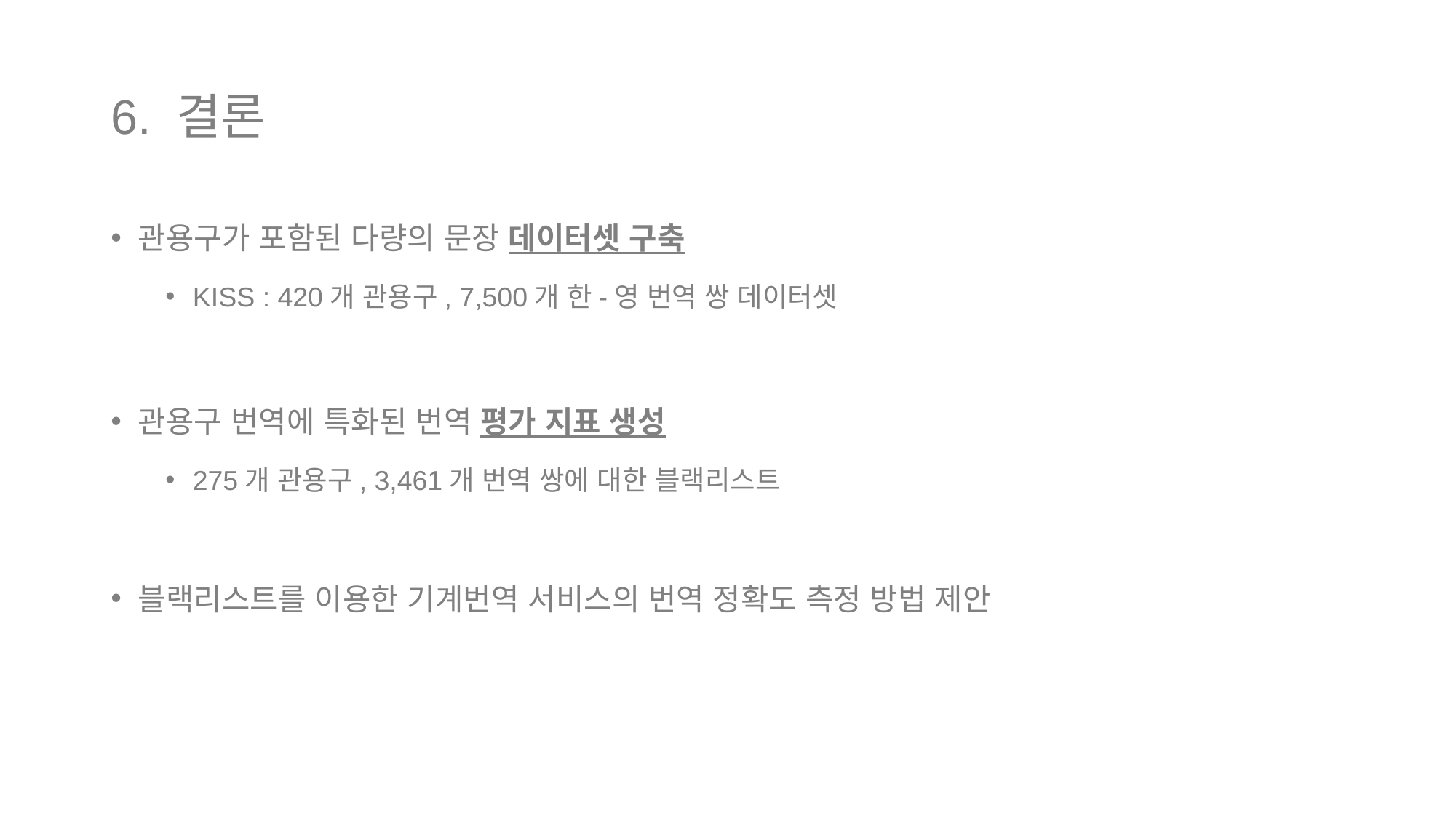

# 6. 결론
관용구가 포함된 다량의 문장 데이터셋 구축
KISS : 420개 관용구, 7,500개 한-영 번역 쌍 데이터셋

관용구 번역에 특화된 번역 평가 지표 생성
275개 관용구, 3,461개 번역 쌍에 대한 블랙리스트

블랙리스트를 이용한 기계번역 서비스의 번역 정확도 측정 방법 제안